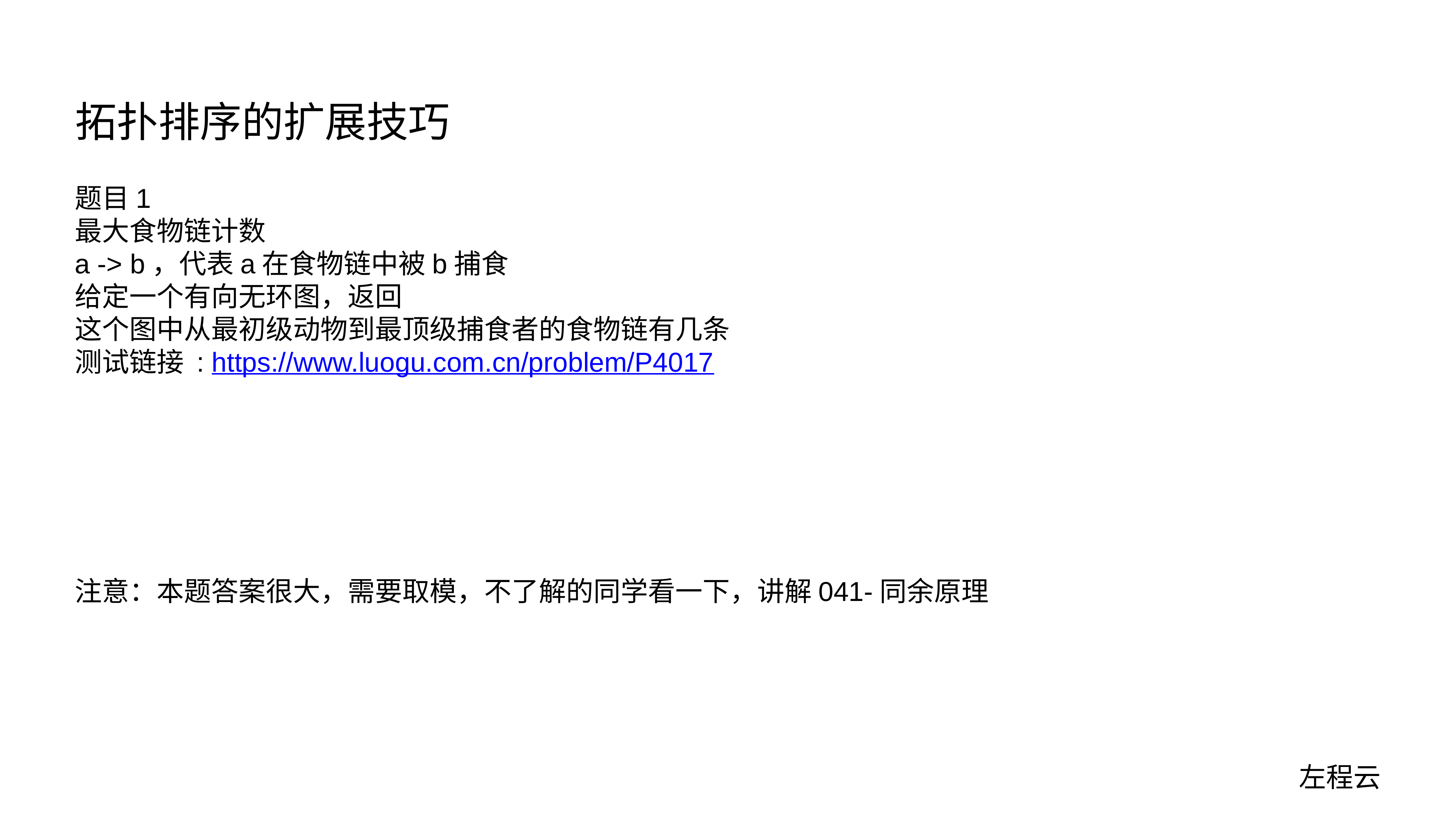

# 拓扑排序的扩展技巧
题目1
最大食物链计数
a -> b，代表a在食物链中被b捕食
给定一个有向无环图，返回
这个图中从最初级动物到最顶级捕食者的食物链有几条
测试链接 : https://www.luogu.com.cn/problem/P4017

注意：本题答案很大，需要取模，不了解的同学看一下，讲解041-同余原理
左程云